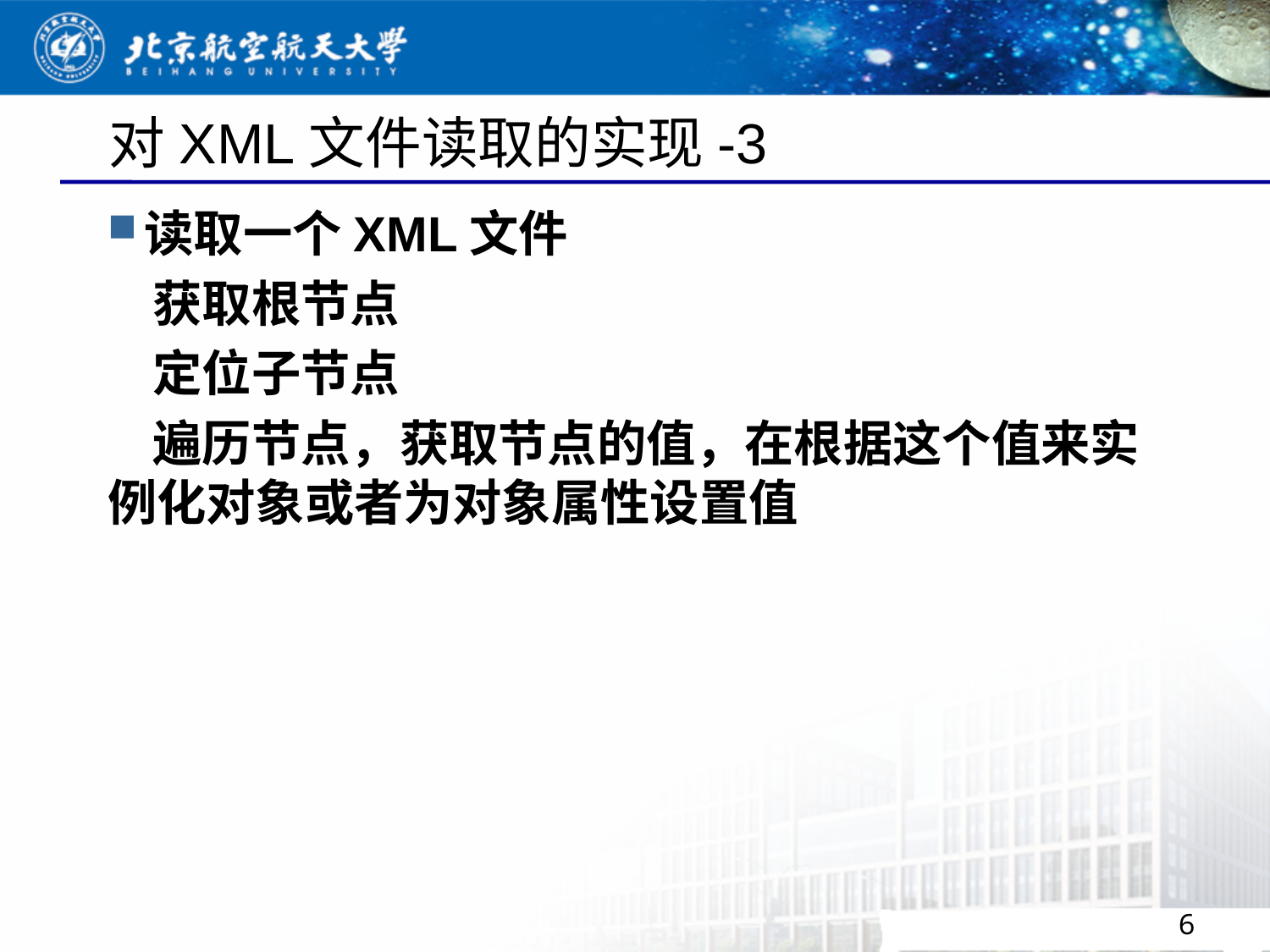

# 对XML文件读取的实现-3
读取一个XML文件
   获取根节点
   定位子节点
   遍历节点，获取节点的值，在根据这个值来实例化对象或者为对象属性设置值